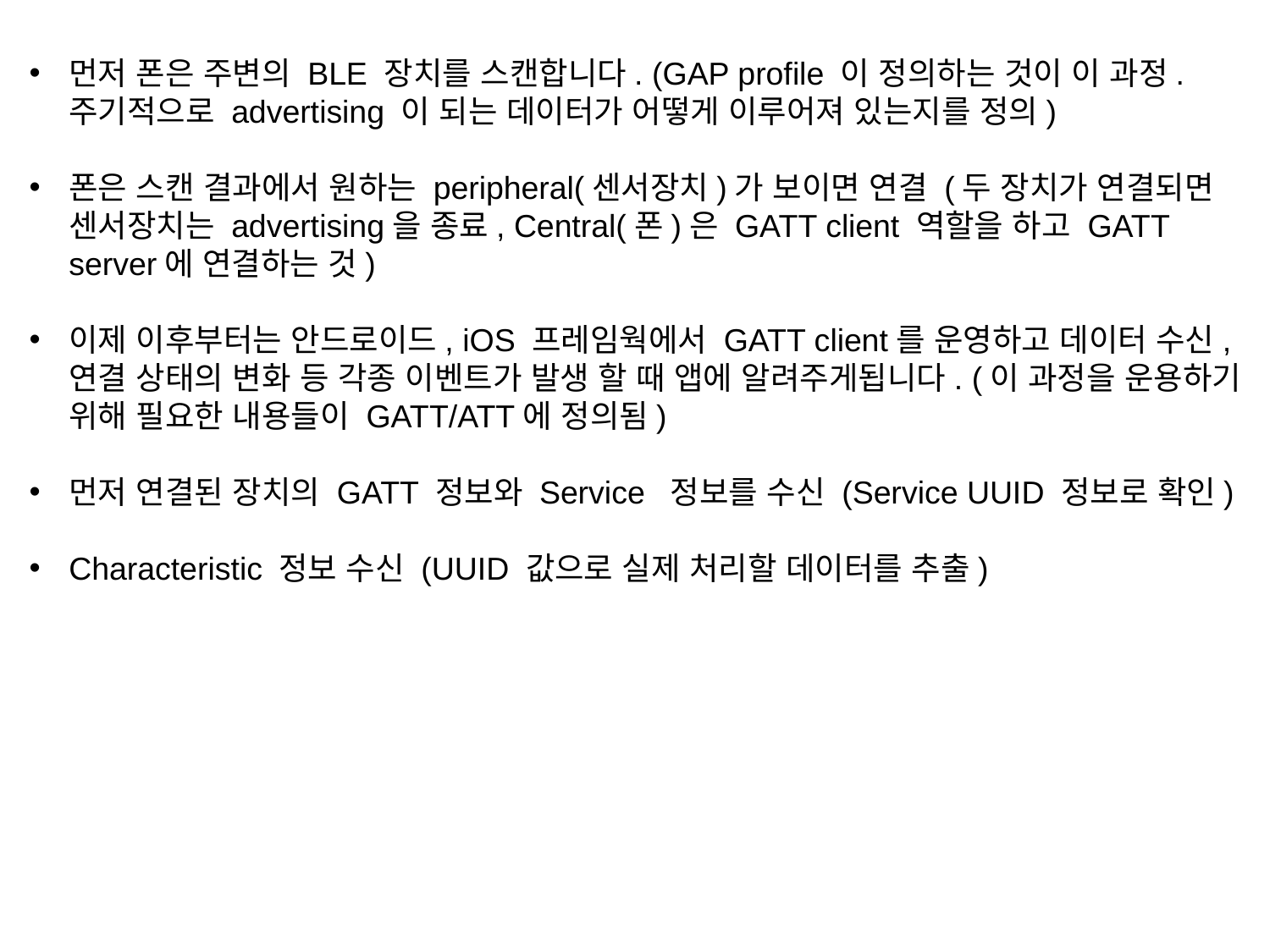

먼저 폰은 주변의 BLE 장치를 스캔합니다. (GAP profile 이 정의하는 것이 이 과정. 주기적으로 advertising 이 되는 데이터가 어떻게 이루어져 있는지를 정의)

폰은 스캔 결과에서 원하는 peripheral(센서장치)가 보이면 연결 (두 장치가 연결되면 센서장치는 advertising을 종료, Central(폰)은 GATT client 역할을 하고 GATT server에 연결하는 것)

이제 이후부터는 안드로이드, iOS 프레임웍에서 GATT client를 운영하고 데이터 수신, 연결 상태의 변화 등 각종 이벤트가 발생 할 때 앱에 알려주게됩니다. (이 과정을 운용하기 위해 필요한 내용들이 GATT/ATT에 정의됨)

먼저 연결된 장치의 GATT 정보와 Service  정보를 수신 (Service UUID 정보로 확인)

Characteristic 정보 수신 (UUID 값으로 실제 처리할 데이터를 추출)